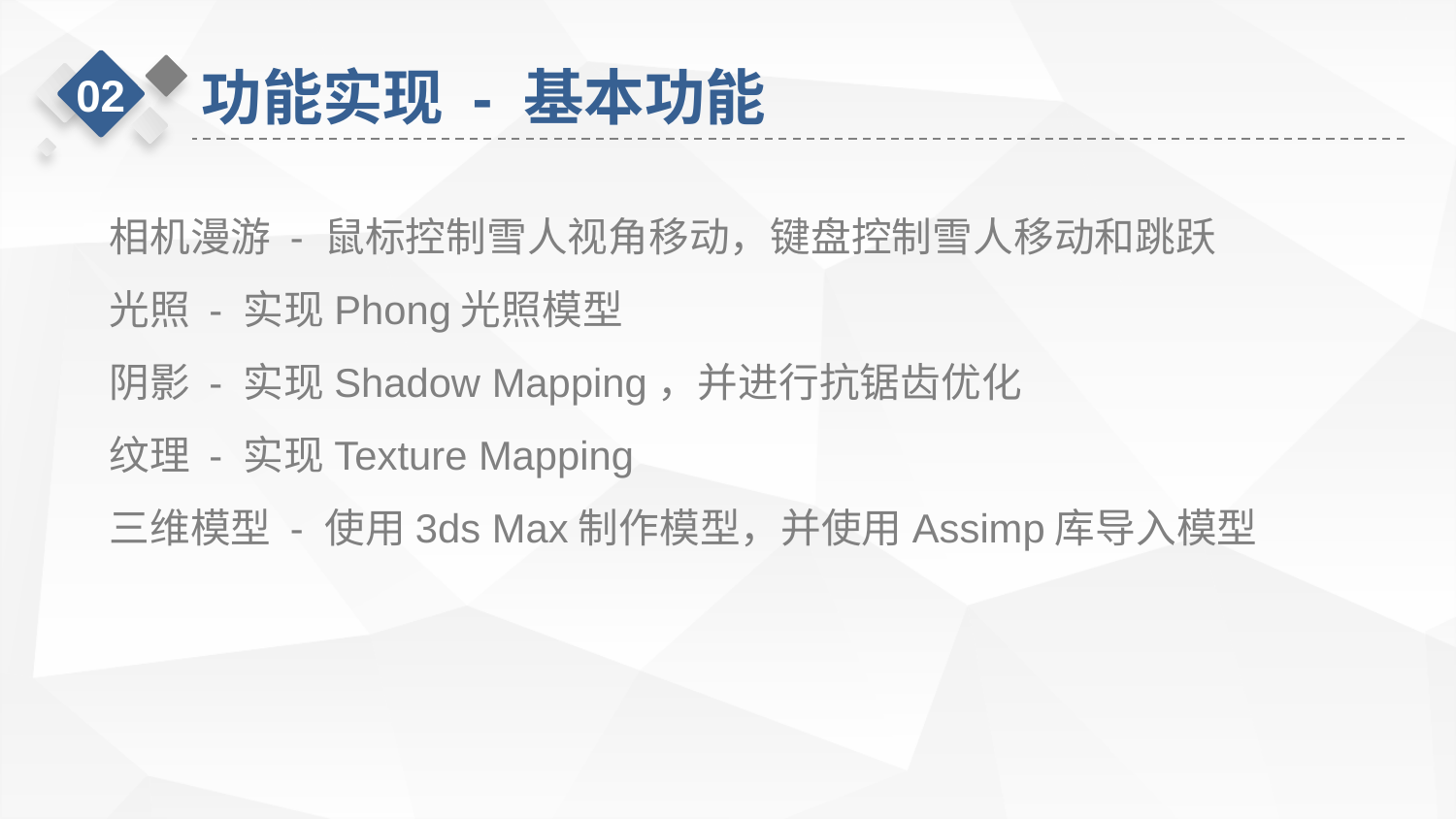

功能实现 - 基本功能

02

相机漫游 - 鼠标控制雪人视角移动，键盘控制雪人移动和跳跃
光照 - 实现Phong光照模型
阴影 - 实现Shadow Mapping，并进行抗锯齿优化
纹理 - 实现Texture Mapping
三维模型 - 使用3ds Max制作模型，并使用Assimp库导入模型